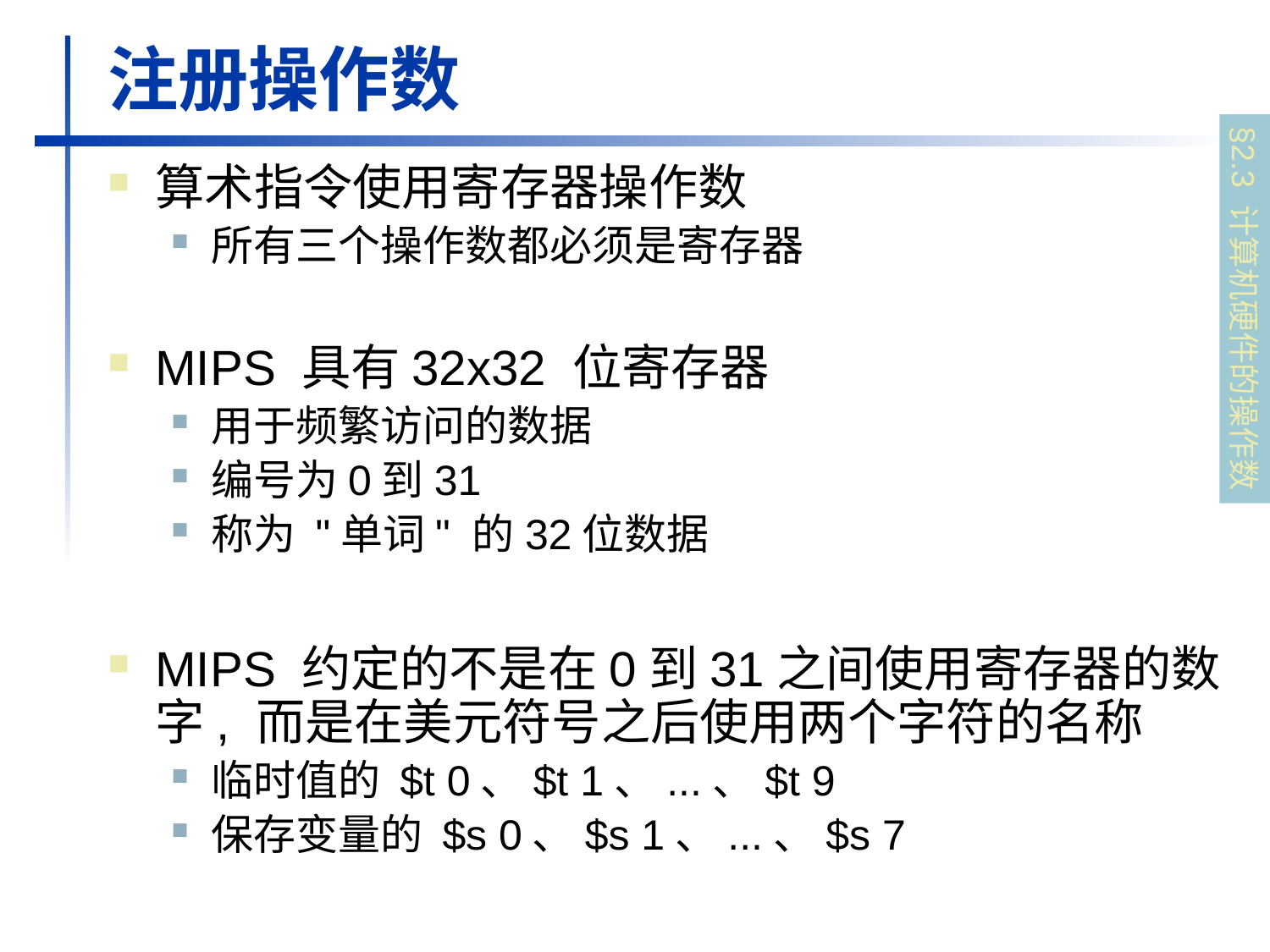

# 注册操作数
算术指令使用寄存器操作数
所有三个操作数都必须是寄存器

MIPS 具有32x32 位寄存器
用于频繁访问的数据
编号为0到31
称为 "单词" 的32位数据

MIPS 约定的不是在0到31之间使用寄存器的数字, 而是在美元符号之后使用两个字符的名称
临时值的 $t 0、$t 1、...、$t 9
保存变量的 $s 0、$s 1、...、$s 7

§2.3 计算机硬件的操作数